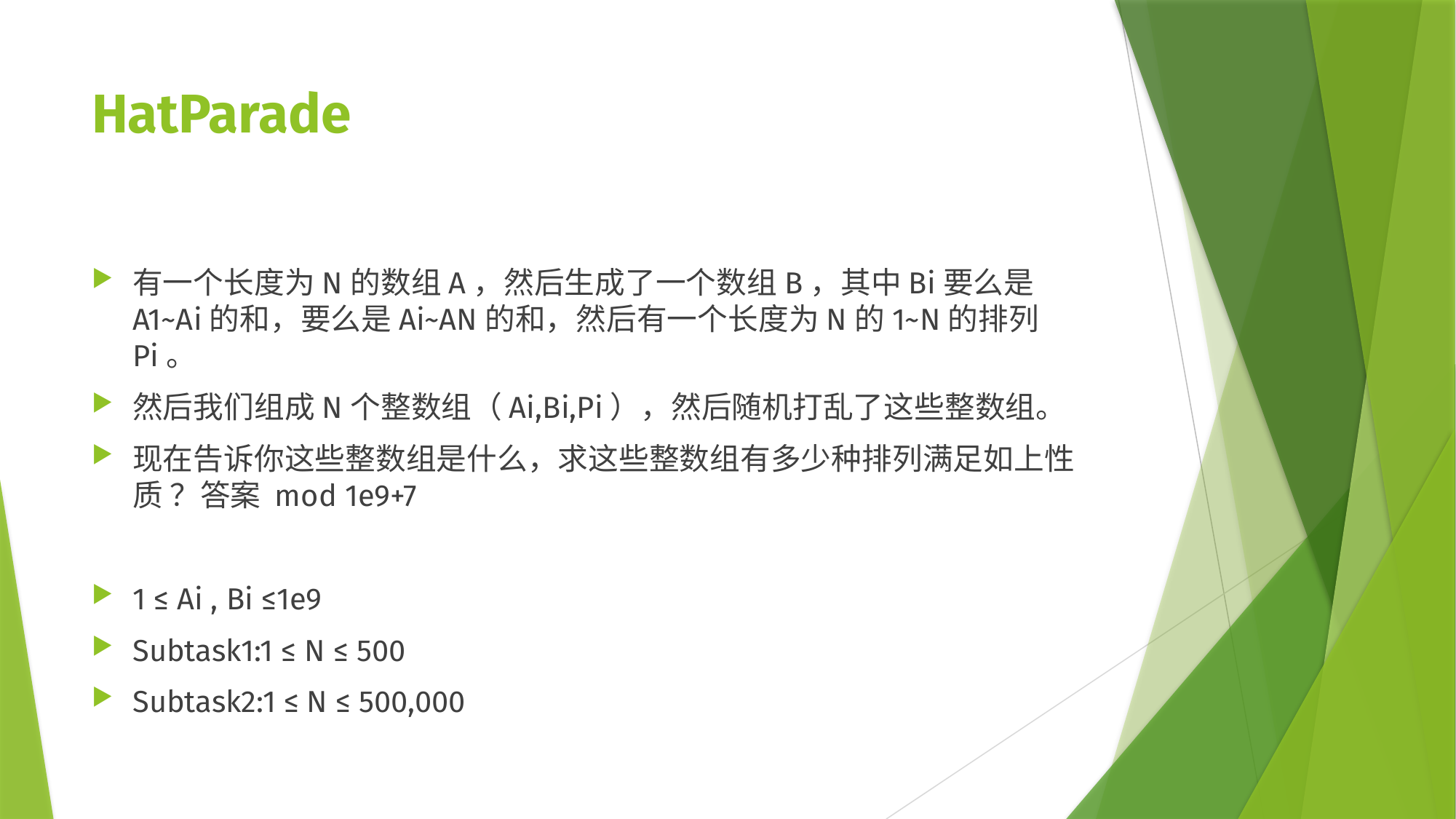

# HatParade
有一个长度为N的数组A，然后生成了一个数组B，其中Bi要么是A1~Ai的和，要么是Ai~AN的和，然后有一个长度为N的1~N的排列Pi。
然后我们组成N个整数组（Ai,Bi,Pi），然后随机打乱了这些整数组。
现在告诉你这些整数组是什么，求这些整数组有多少种排列满足如上性质 ？答案 mod 1e9+7

1 ≤ Ai , Bi ≤1e9
Subtask1:1 ≤ N ≤ 500
Subtask2:1 ≤ N ≤ 500,000